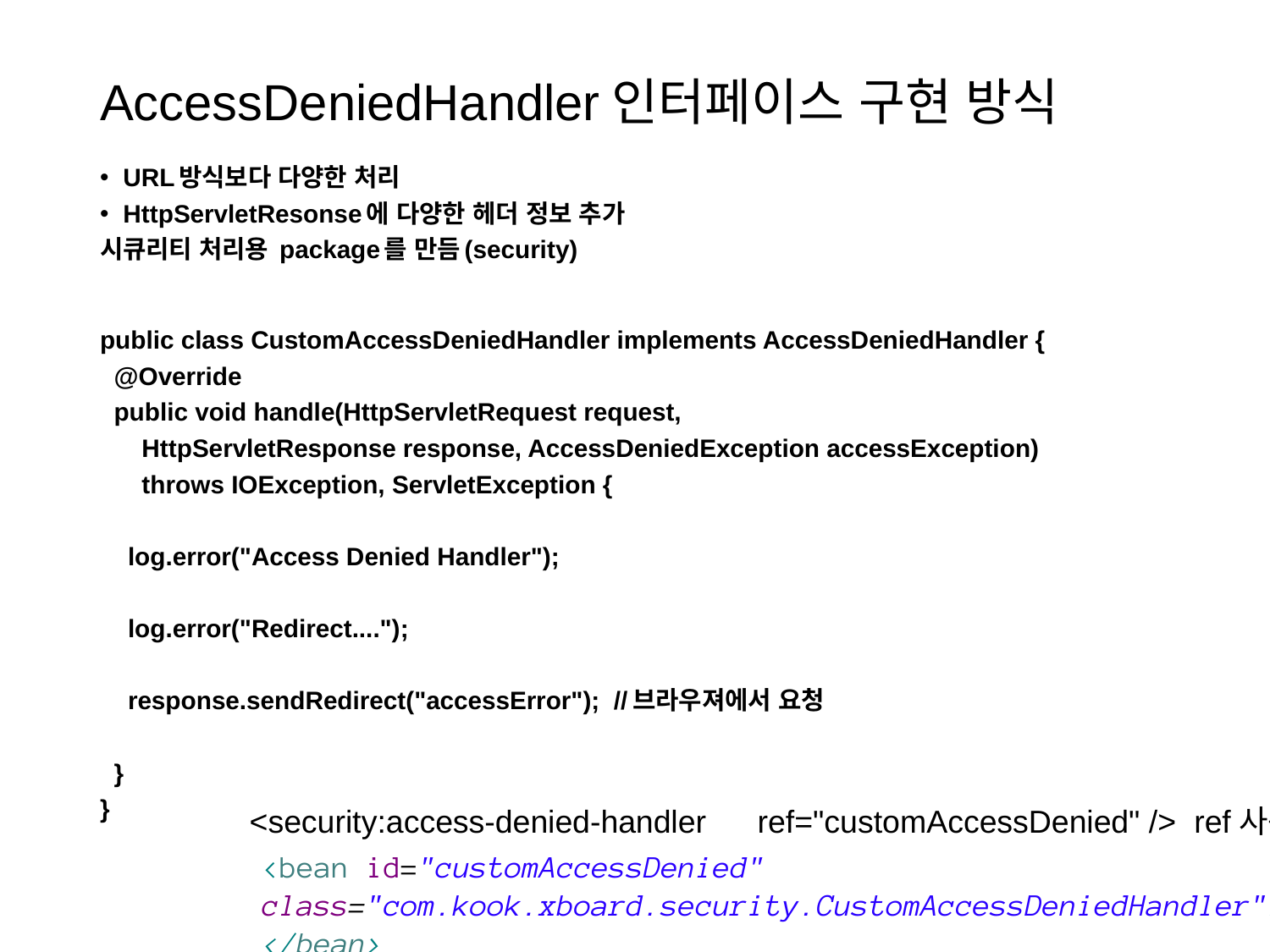

# AccessDeniedHandler인터페이스 구현 방식
URL방식보다 다양한 처리
HttpServletResonse에 다양한 헤더 정보 추가
시큐리티 처리용 package를 만듬(security)
public class CustomAccessDeniedHandler implements AccessDeniedHandler {
  @Override
  public void handle(HttpServletRequest request,
      HttpServletResponse response, AccessDeniedException accessException)
      throws IOException, ServletException {

    log.error("Access Denied Handler");

    log.error("Redirect....");

    response.sendRedirect("accessError");  //브라우져에서 요청

  }
}
<security:access-denied-handler	ref="customAccessDenied" />  ref사용
<bean id="customAccessDenied" class="com.kook.xboard.security.CustomAccessDeniedHandler"></bean>